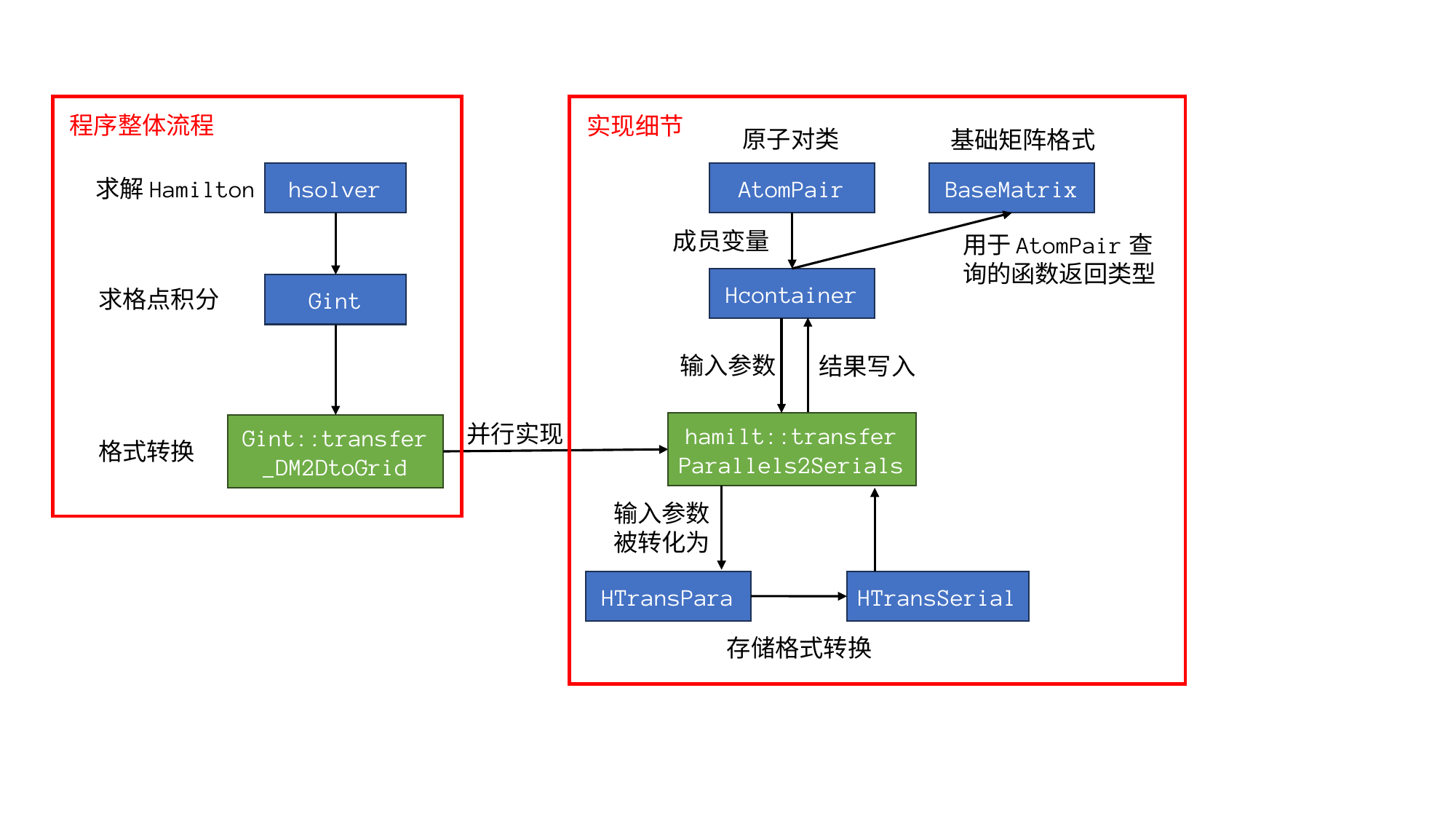

程序整体流程
实现细节
原子对类
基础矩阵格式
hsolver
AtomPair
BaseMatrix
求解Hamilton
成员变量
用于AtomPair查询的函数返回类型
Hcontainer
Gint
求格点积分
输入参数
结果写入
hamilt::transfer
Parallels2Serials
并行实现
Gint::transfer_DM2DtoGrid
格式转换
输入参数被转化为
HTransPara
HTransSerial
存储格式转换